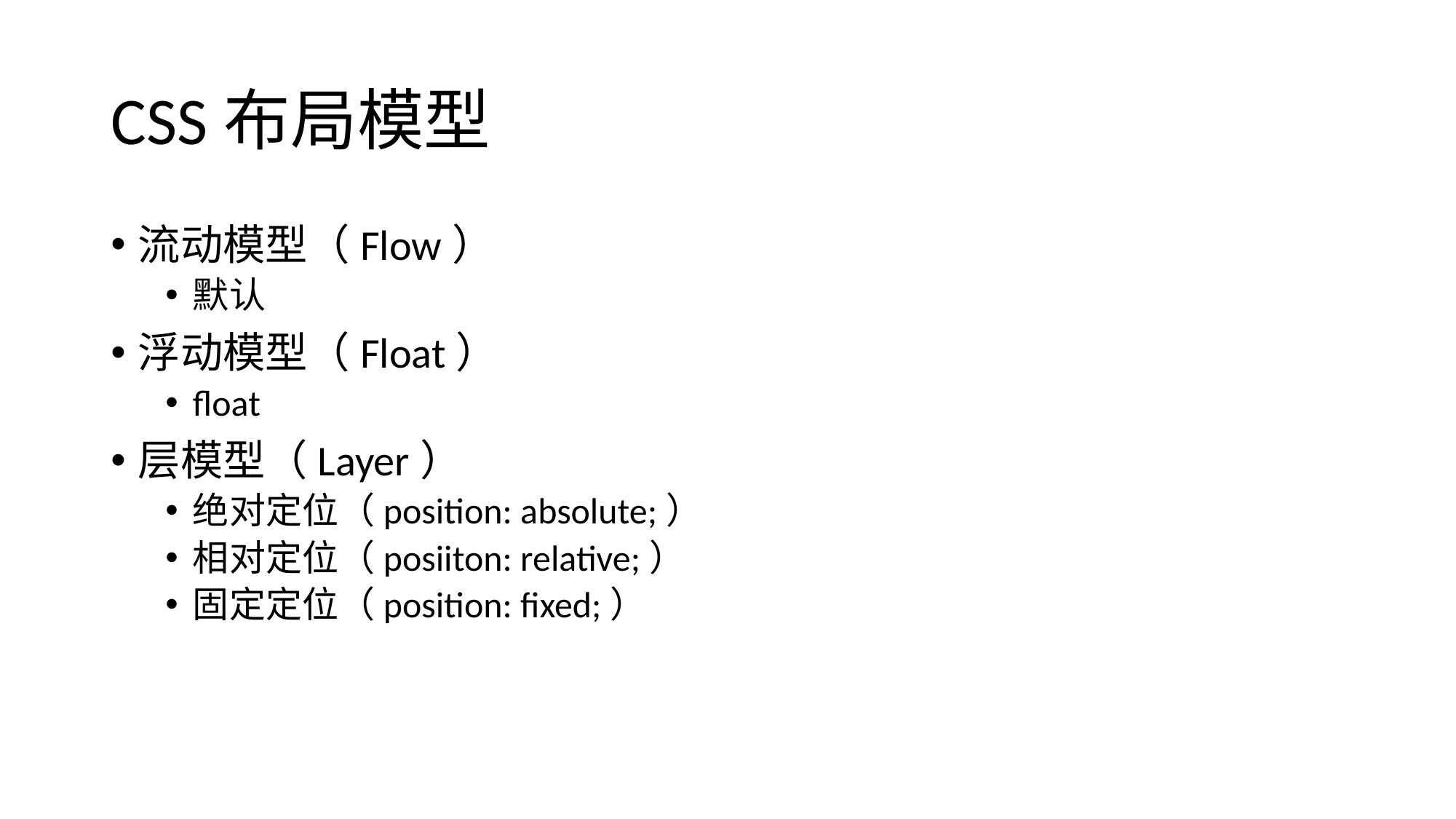

# CSS布局模型
流动模型（Flow）
默认
浮动模型（Float）
float
层模型（Layer）
绝对定位（position: absolute;）
相对定位（posiiton: relative;）
固定定位（position: fixed;）